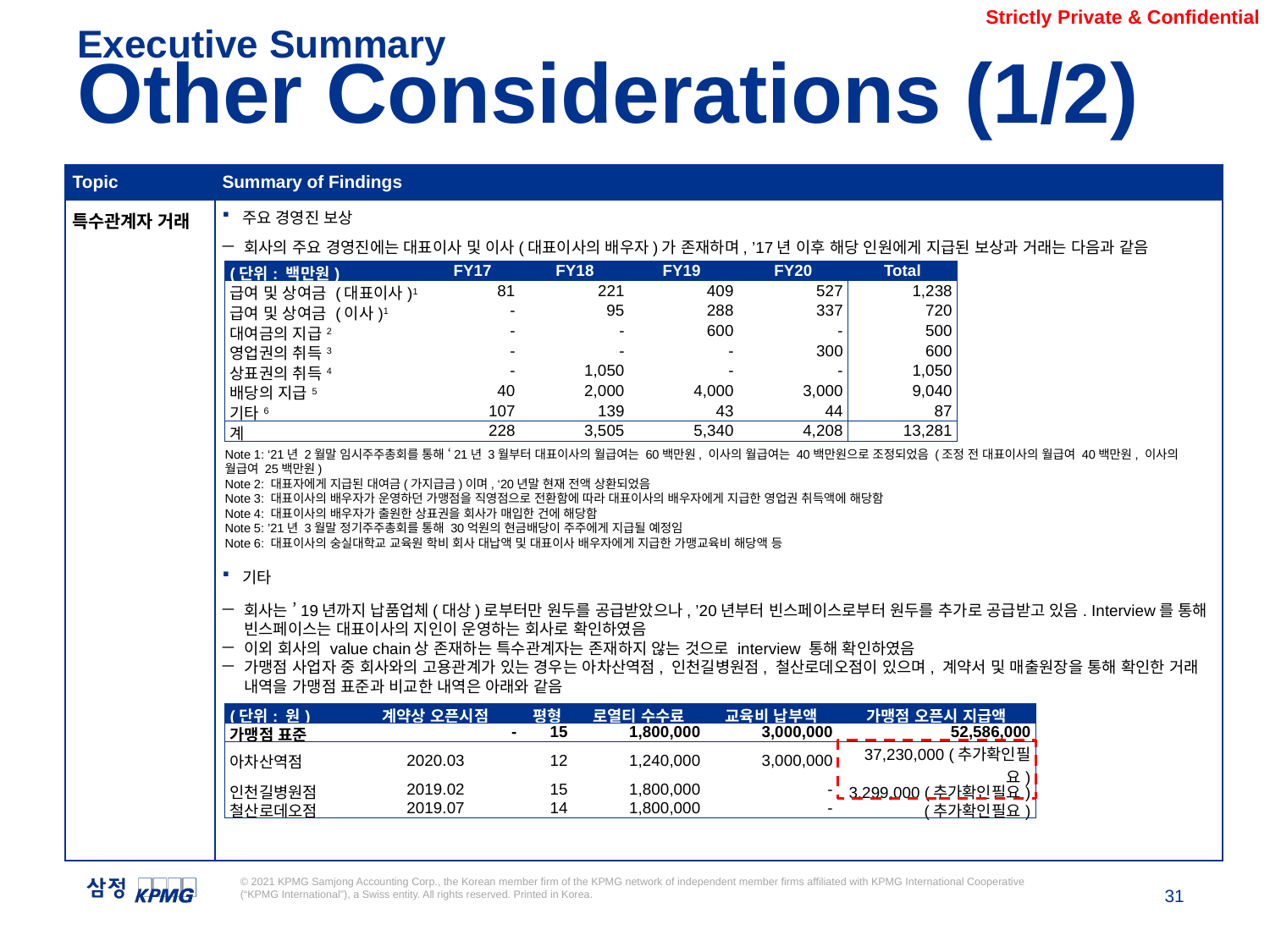

Executive Summary
Other Considerations (1/2)
| Topic | Summary of Findings |
| --- | --- |
| 특수관계자 거래 | 주요 경영진 보상 기타 |
회사의 주요 경영진에는 대표이사 및 이사(대표이사의 배우자)가 존재하며, ’17년 이후 해당 인원에게 지급된 보상과 거래는 다음과 같음
| (단위: 백만원) | FY17 | FY18 | FY19 | FY20 | Total |
| --- | --- | --- | --- | --- | --- |
| 급여 및 상여금 (대표이사)1 | 81 | 221 | 409 | 527 | 1,238 |
| 급여 및 상여금 (이사)1 | - | 95 | 288 | 337 | 720 |
| 대여금의 지급2 | - | - | 600 | - | 500 |
| 영업권의 취득3 | - | - | - | 300 | 600 |
| 상표권의 취득4 | - | 1,050 | - | - | 1,050 |
| 배당의 지급5 | 40 | 2,000 | 4,000 | 3,000 | 9,040 |
| 기타6 | 107 | 139 | 43 | 44 | 87 |
| 계 | 228 | 3,505 | 5,340 | 4,208 | 13,281 |
Note 1: ‘21년 2월말 임시주주총회를 통해 ‘21년 3월부터 대표이사의 월급여는 60백만원, 이사의 월급여는 40백만원으로 조정되었음 (조정 전 대표이사의 월급여 40백만원, 이사의 월급여 25백만원)
Note 2: 대표자에게 지급된 대여금(가지급금)이며, ‘20년말 현재 전액 상환되었음
Note 3: 대표이사의 배우자가 운영하던 가맹점을 직영점으로 전환함에 따라 대표이사의 배우자에게 지급한 영업권 취득액에 해당함
Note 4: 대표이사의 배우자가 출원한 상표권을 회사가 매입한 건에 해당함
Note 5: ’21년 3월말 정기주주총회를 통해 30억원의 현금배당이 주주에게 지급될 예정임
Note 6: 대표이사의 숭실대학교 교육원 학비 회사 대납액 및 대표이사 배우자에게 지급한 가맹교육비 해당액 등
회사는 ’19년까지 납품업체(대상)로부터만 원두를 공급받았으나, ’20년부터 빈스페이스로부터 원두를 추가로 공급받고 있음. Interview를 통해 빈스페이스는 대표이사의 지인이 운영하는 회사로 확인하였음
이외 회사의 value chain상 존재하는 특수관계자는 존재하지 않는 것으로 interview 통해 확인하였음
가맹점 사업자 중 회사와의 고용관계가 있는 경우는 아차산역점, 인천길병원점, 철산로데오점이 있으며, 계약서 및 매출원장을 통해 확인한 거래 내역을 가맹점 표준과 비교한 내역은 아래와 같음
| (단위: 원) | 계약상 오픈시점 | 평형 | 로열티 수수료 | 교육비 납부액 | 가맹점 오픈시 지급액 |
| --- | --- | --- | --- | --- | --- |
| 가맹점 표준 | - | 15 | 1,800,000 | 3,000,000 | 52,586,000 |
| 아차산역점 | 2020.03 | 12 | 1,240,000 | 3,000,000 | 37,230,000 (추가확인필요) |
| 인천길병원점 | 2019.02 | 15 | 1,800,000 | - | 3,299,000 (추가확인필요) |
| 철산로데오점 | 2019.07 | 14 | 1,800,000 | - | (추가확인필요) |